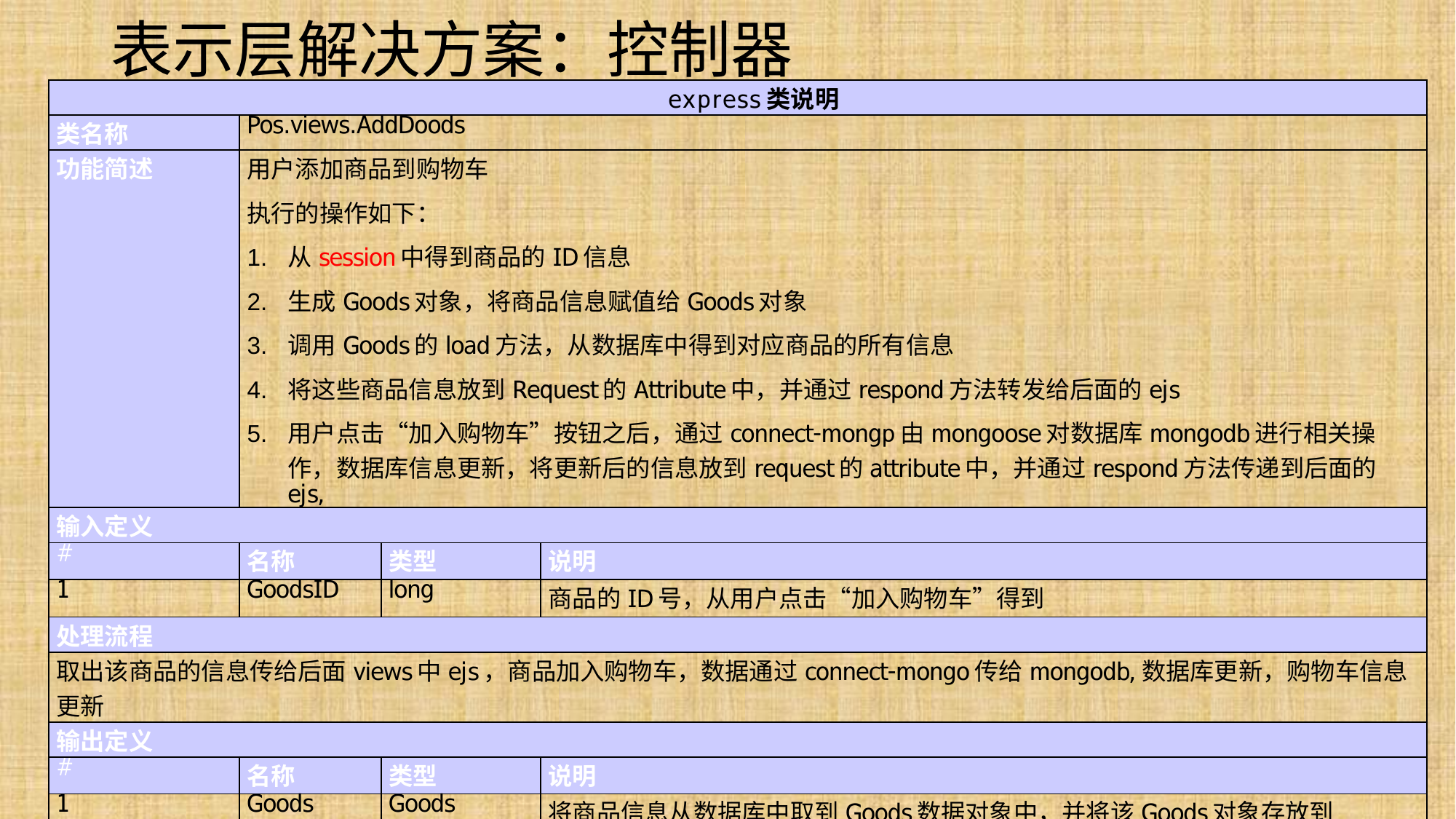

# 表示层解决方案：控制器
| express类说明 |  |  |  |
| --- | --- | --- | --- |
| 类名称 | Pos.views.AddDoods |  |  |
| 功能简述 | 用户添加商品到购物车 执行的操作如下： 从session中得到商品的ID信息 生成Goods对象，将商品信息赋值给Goods对象 调用Goods的load方法，从数据库中得到对应商品的所有信息 将这些商品信息放到Request的Attribute中，并通过respond方法转发给后面的ejs 用户点击“加入购物车”按钮之后，通过connect-mongp由mongoose对数据库mongodb进行相关操作，数据库信息更新，将更新后的信息放到request的attribute中，并通过respond方法传递到后面的ejs, |  |  |
| 输入定义 |  |  |  |
| # | 名称 | 类型 | 说明 |
| 1 | GoodsID | long | 商品的ID号，从用户点击“加入购物车”得到 |
| 处理流程 |  |  |  |
| 取出该商品的信息传给后面views中ejs，商品加入购物车，数据通过connect-mongo传给mongodb,数据库更新，购物车信息更新 |  |  |  |
| 输出定义 |  |  |  |
| # | 名称 | 类型 | 说明 |
| 1 | Goods | Goods | 将商品信息从数据库中取到Goods数据对象中，并将该Goods对象存放到Request中，传递给下面的ejs页面显示 |
| 2 | AddGoods | Goods | 将商品加入购物车，数据通过connect-mongo传给mongodb,数据库信息更新，购物车信息更新 |